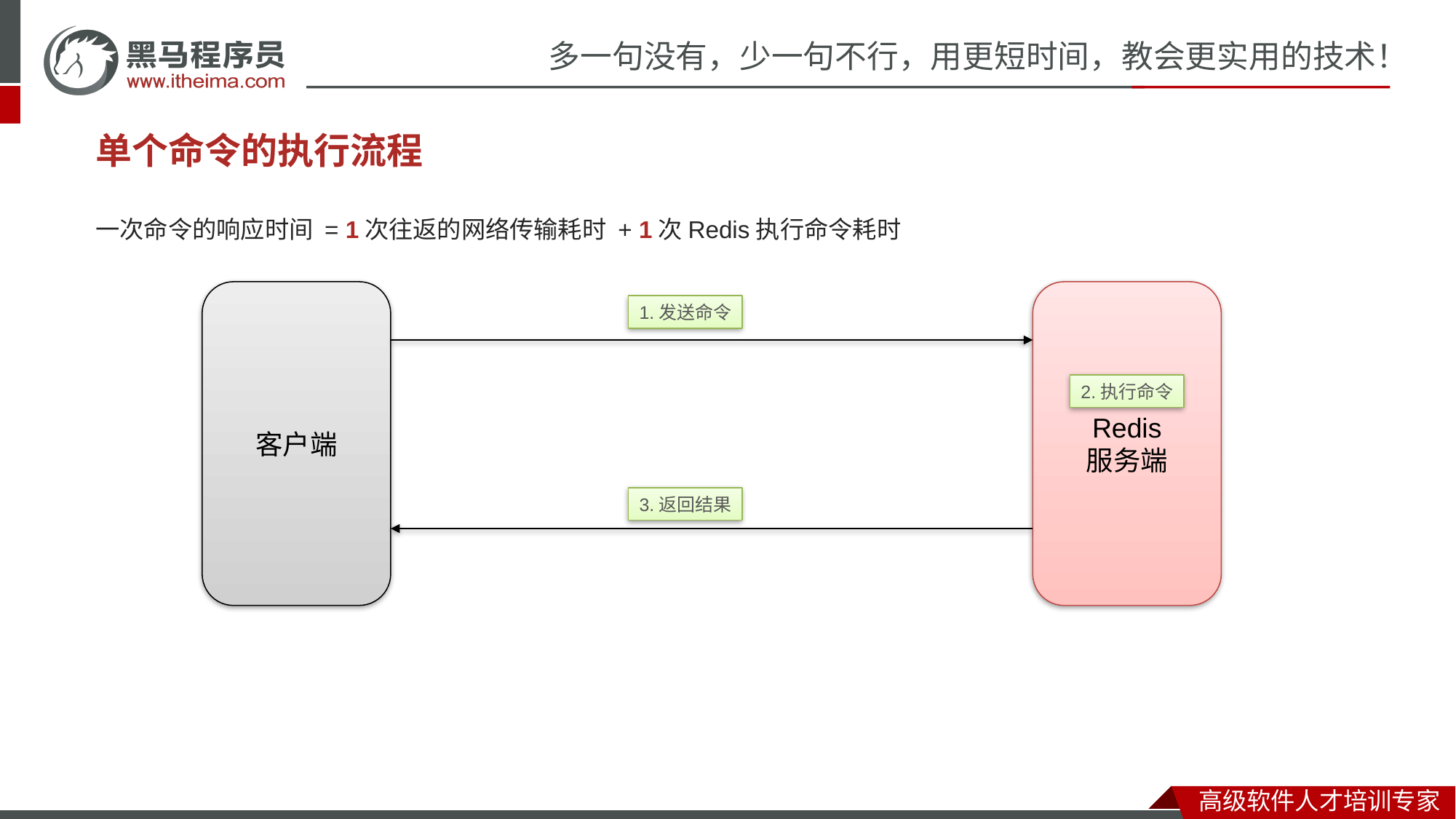

# 单个命令的执行流程
一次命令的响应时间 = 1次往返的网络传输耗时 + 1次Redis执行命令耗时
客户端
Redis
服务端
1.发送命令
2.执行命令
3.返回结果